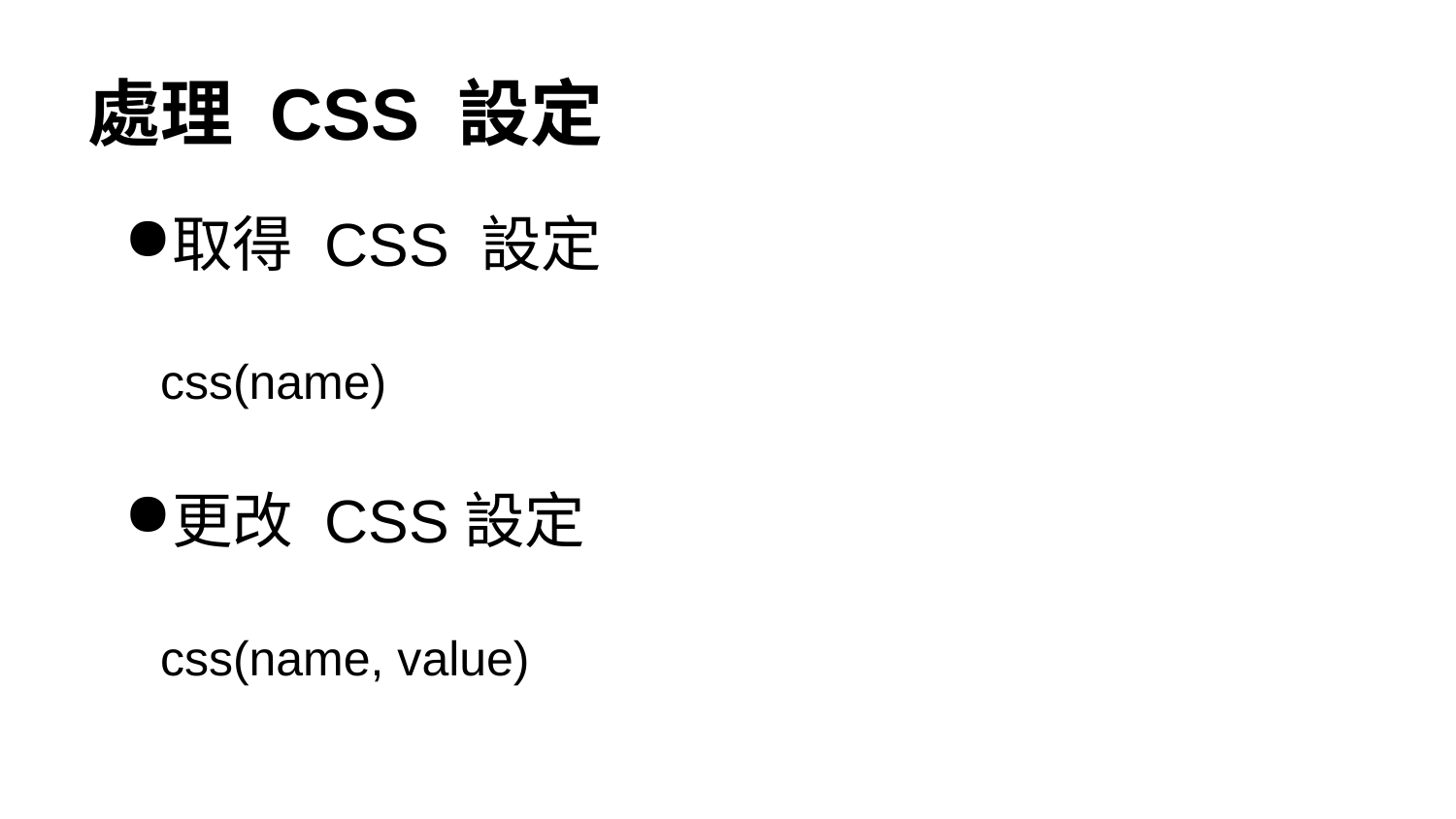

# 處理 CSS 設定
取得 CSS 設定
css(name)

更改 CSS設定
css(name, value)